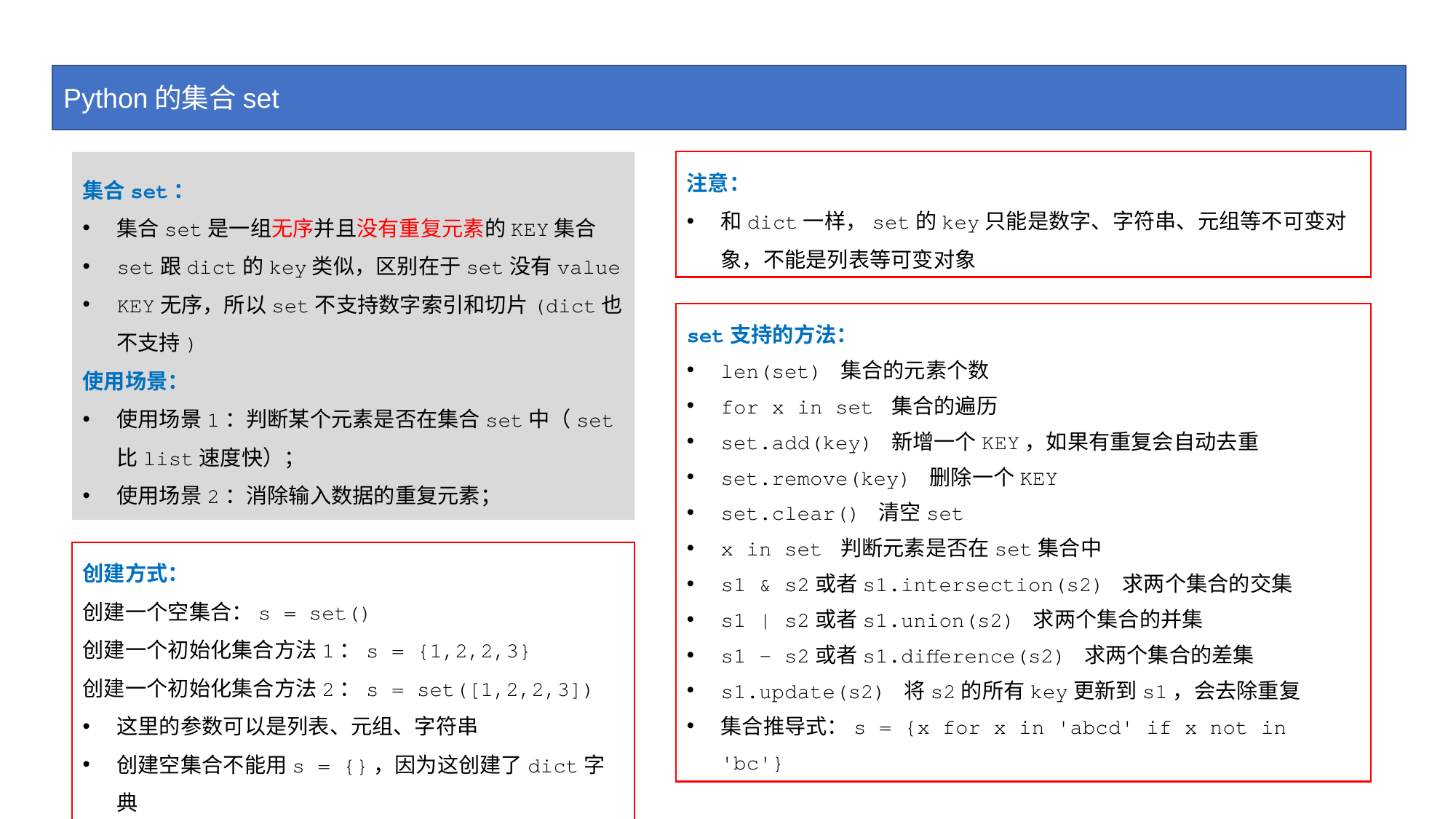

Python的集合set
集合set：
集合set是一组无序并且没有重复元素的KEY集合
set跟dict的key类似，区别在于set没有value
KEY无序，所以set不支持数字索引和切片(dict也不支持)
使用场景：
使用场景1：判断某个元素是否在集合set中（set比list速度快）；
使用场景2：消除输入数据的重复元素；
注意：
和dict一样，set的key只能是数字、字符串、元组等不可变对象，不能是列表等可变对象
set支持的方法：
len(set) 集合的元素个数
for x in set 集合的遍历
set.add(key) 新增一个KEY，如果有重复会自动去重
set.remove(key) 删除一个KEY
set.clear() 清空set
x in set 判断元素是否在set集合中
s1 & s2或者s1.intersection(s2) 求两个集合的交集
s1 | s2或者s1.union(s2) 求两个集合的并集
s1 - s2或者s1.difference(s2) 求两个集合的差集
s1.update(s2) 将s2的所有key更新到s1，会去除重复
集合推导式：s = {x for x in 'abcd' if x not in 'bc'}
创建方式：
创建一个空集合：s = set()
创建一个初始化集合方法1：s = {1,2,2,3}
创建一个初始化集合方法2：s = set([1,2,2,3])
这里的参数可以是列表、元组、字符串
创建空集合不能用s = {}，因为这创建了dict字典